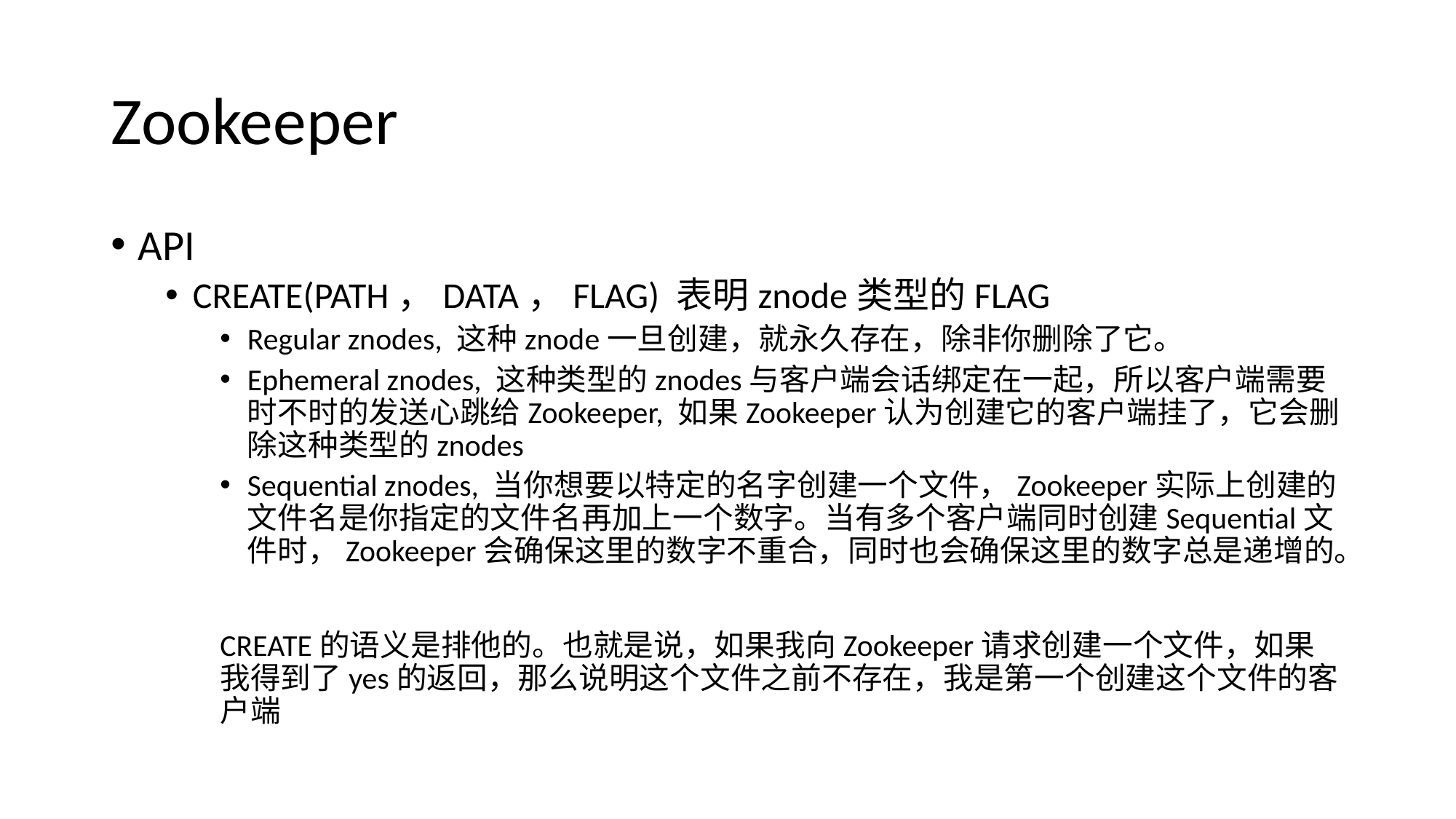

# Zookeeper
API
CREATE(PATH，DATA，FLAG) 表明znode类型的FLAG
Regular znodes, 这种znode一旦创建，就永久存在，除非你删除了它。
Ephemeral znodes, 这种类型的znodes与客户端会话绑定在一起，所以客户端需要时不时的发送心跳给Zookeeper, 如果Zookeeper认为创建它的客户端挂了，它会删除这种类型的znodes
Sequential znodes, 当你想要以特定的名字创建一个文件，Zookeeper实际上创建的文件名是你指定的文件名再加上一个数字。当有多个客户端同时创建Sequential文件时，Zookeeper会确保这里的数字不重合，同时也会确保这里的数字总是递增的。

CREATE的语义是排他的。也就是说，如果我向Zookeeper请求创建一个文件，如果我得到了yes的返回，那么说明这个文件之前不存在，我是第一个创建这个文件的客户端